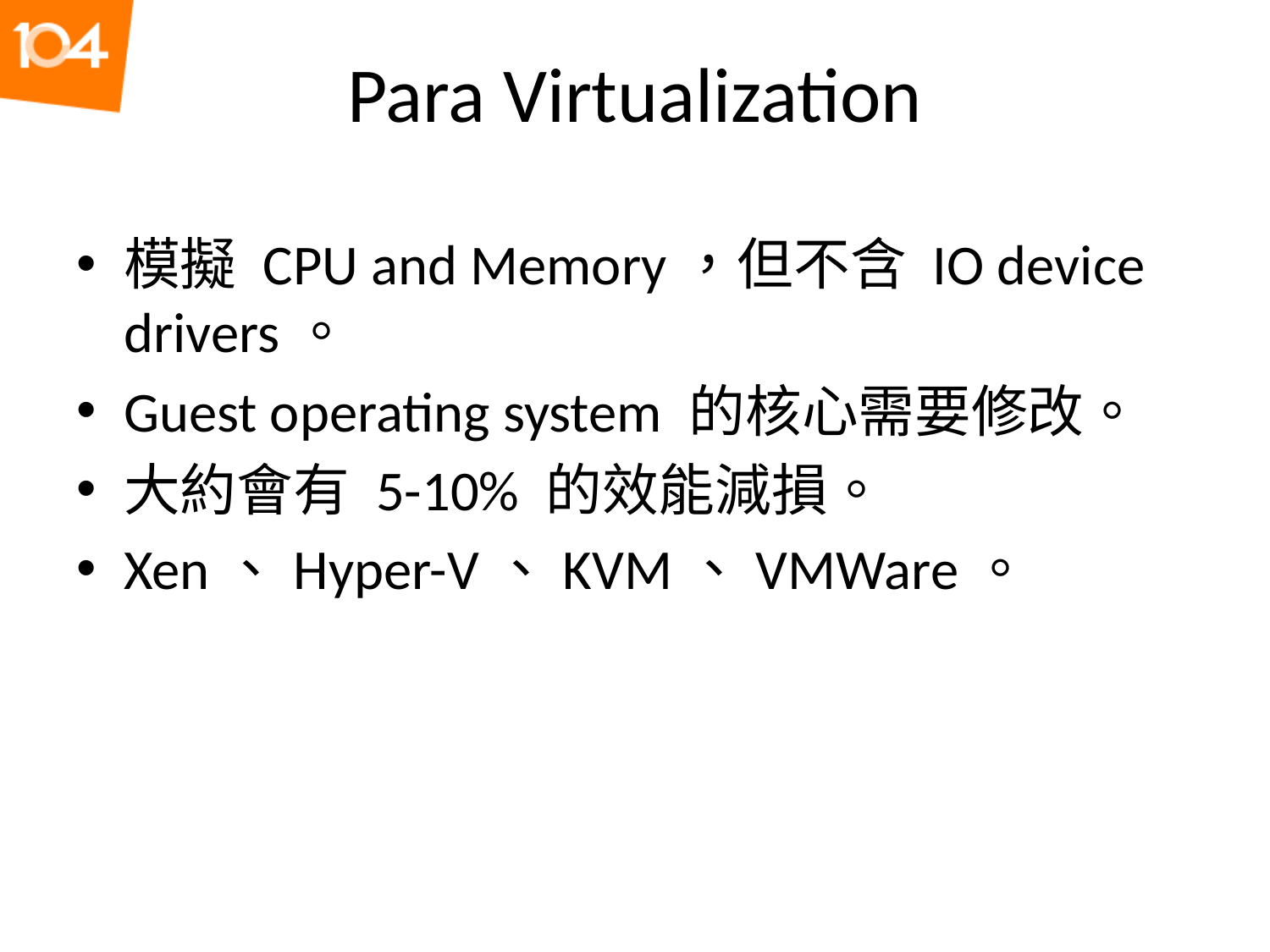

# Para Virtualization
模擬 CPU and Memory，但不含 IO device drivers。
Guest operating system 的核心需要修改。
大約會有 5-10% 的效能減損。
Xen、Hyper-V、KVM、VMWare。